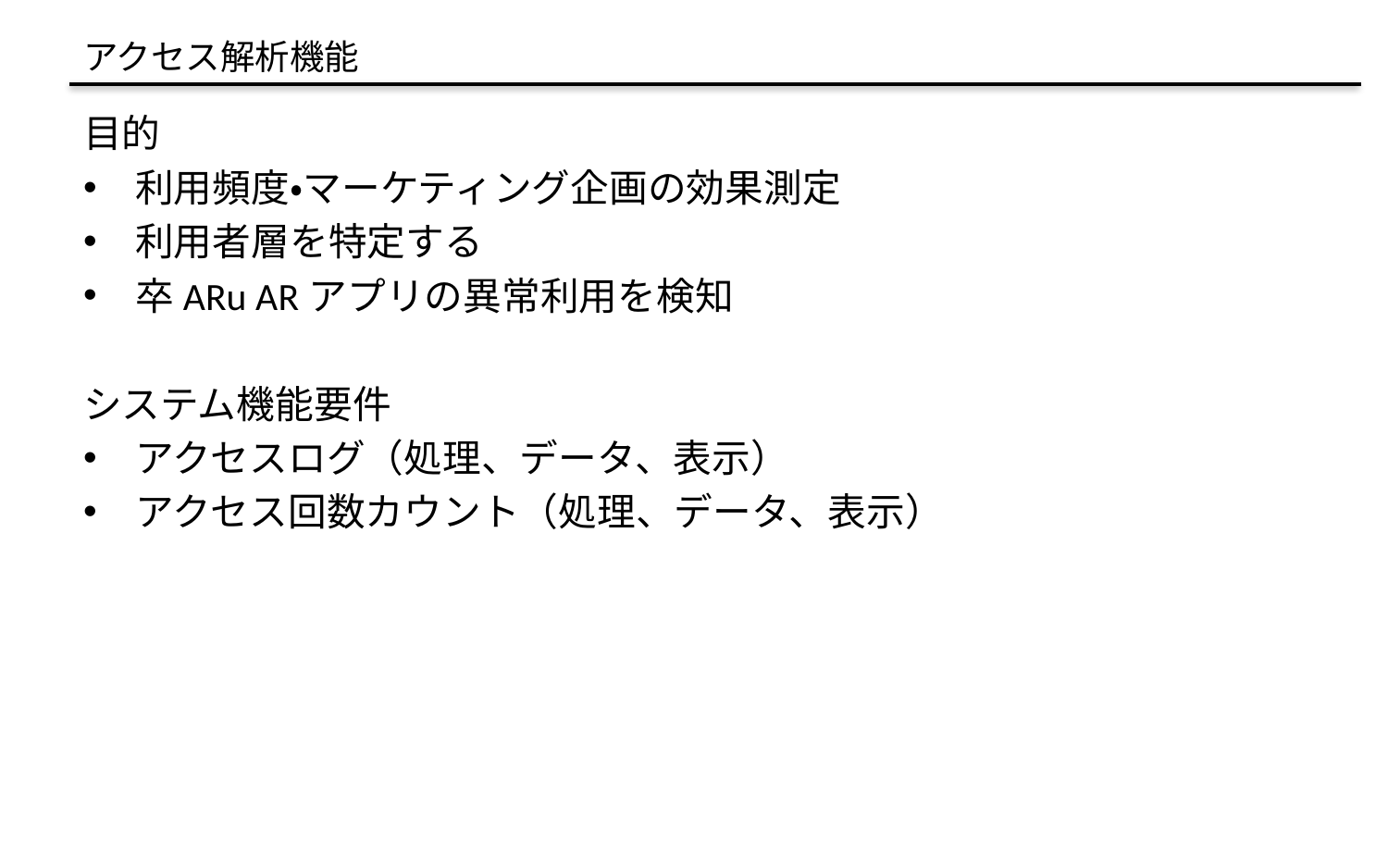

# アクセス解析機能
目的
利用頻度・マーケティング企画の効果測定
利用者層を特定する
卒ARu ARアプリの異常利用を検知

システム機能要件
アクセスログ（処理、データ、表示）
アクセス回数カウント（処理、データ、表示）